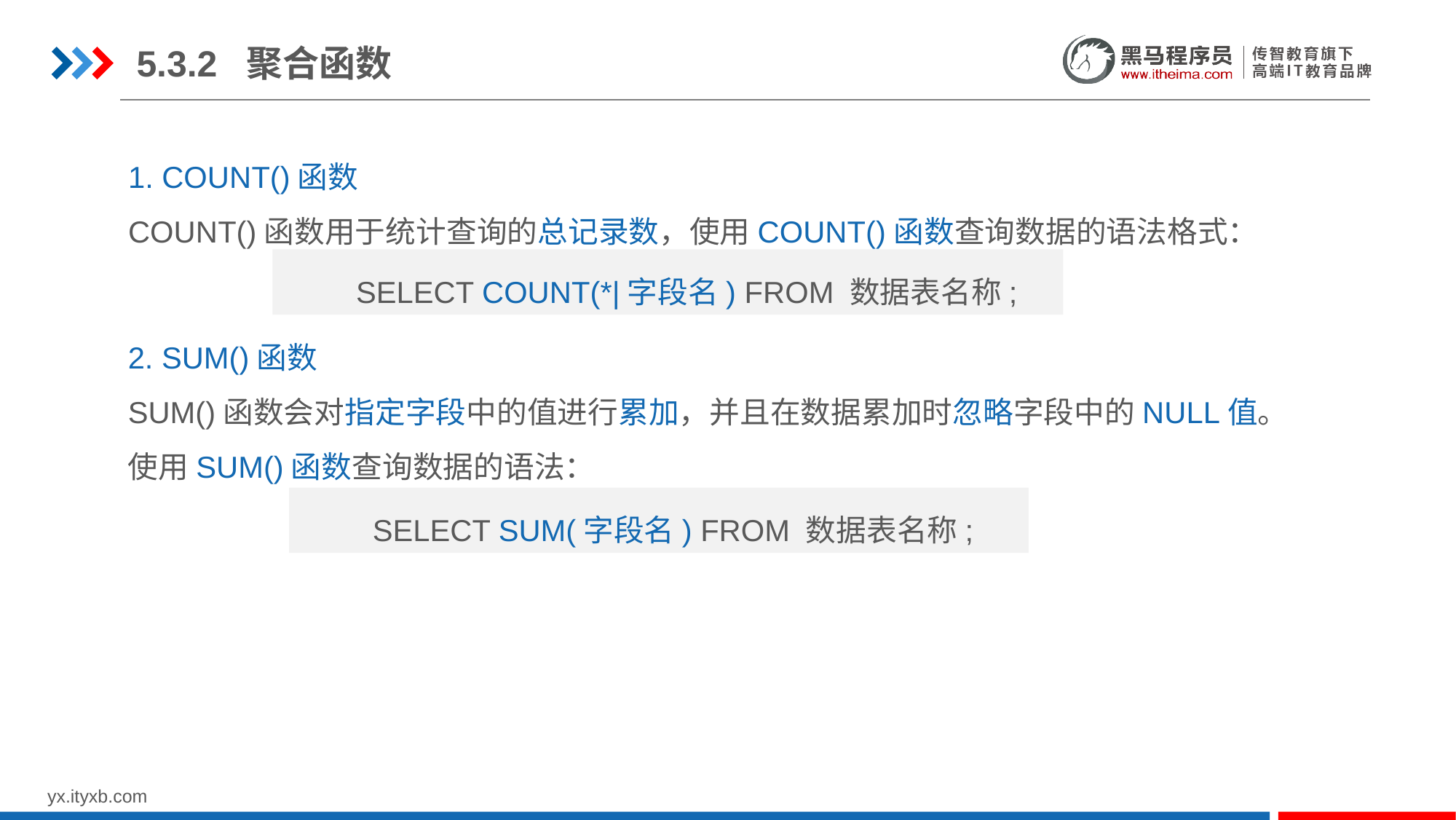

5.3.2  聚合函数
1. COUNT()函数
COUNT()函数用于统计查询的总记录数，使用COUNT()函数查询数据的语法格式：
SELECT COUNT(*|字段名) FROM 数据表名称;
2. SUM()函数
SUM()函数会对指定字段中的值进行累加，并且在数据累加时忽略字段中的NULL值。
使用SUM()函数查询数据的语法：
SELECT SUM(字段名) FROM 数据表名称;